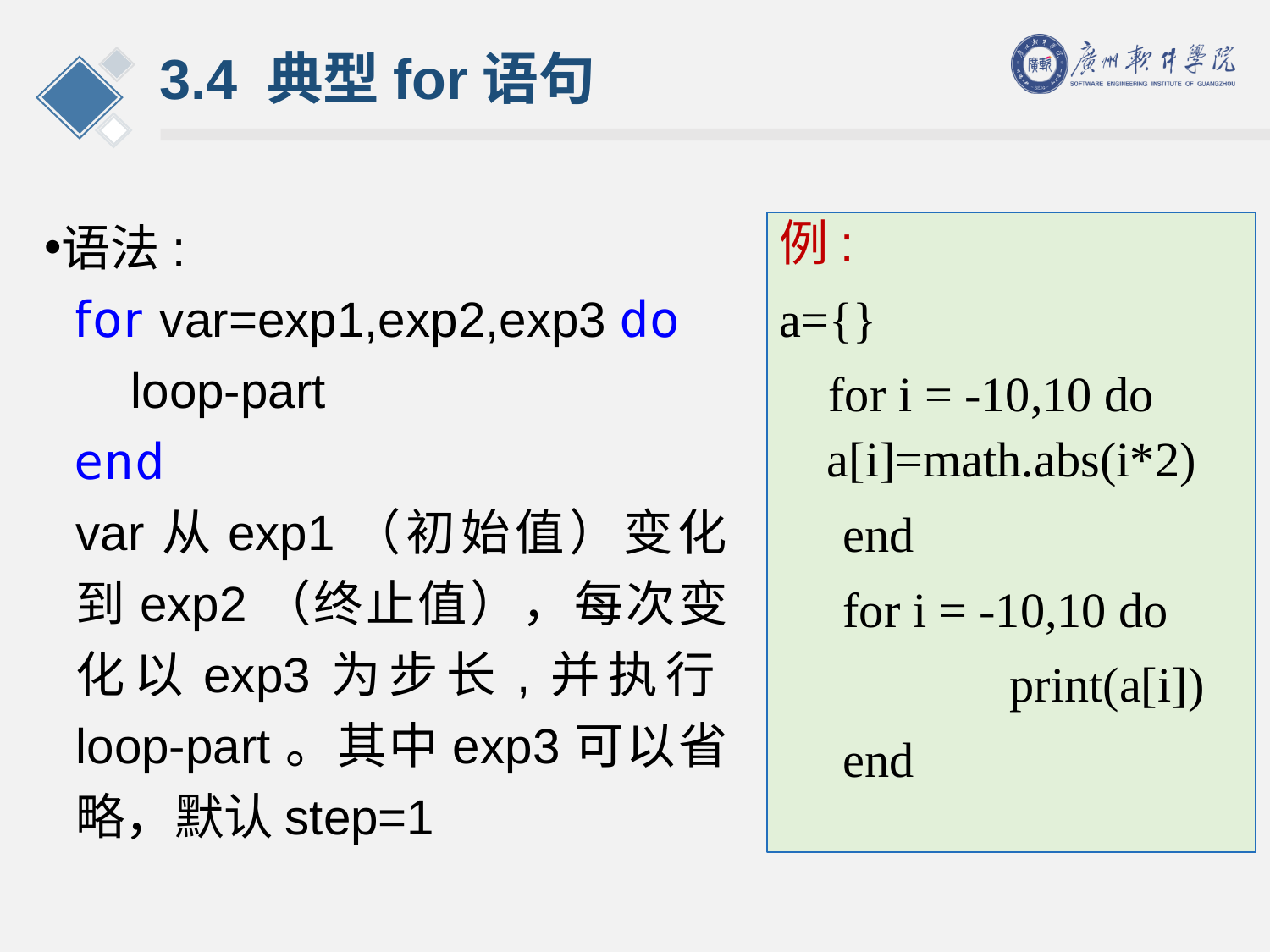

# 3.4 典型for语句
语法:
for var=exp1,exp2,exp3 do
    loop-part
end
var从exp1（初始值）变化到exp2（终止值），每次变化以exp3为步长,并执行loop-part。其中exp3可以省略，默认step=1
例:
a={}
    for i = -10,10 do  a[i]=math.abs(i*2)
end
for i = -10,10 do
 		print(a[i])
end